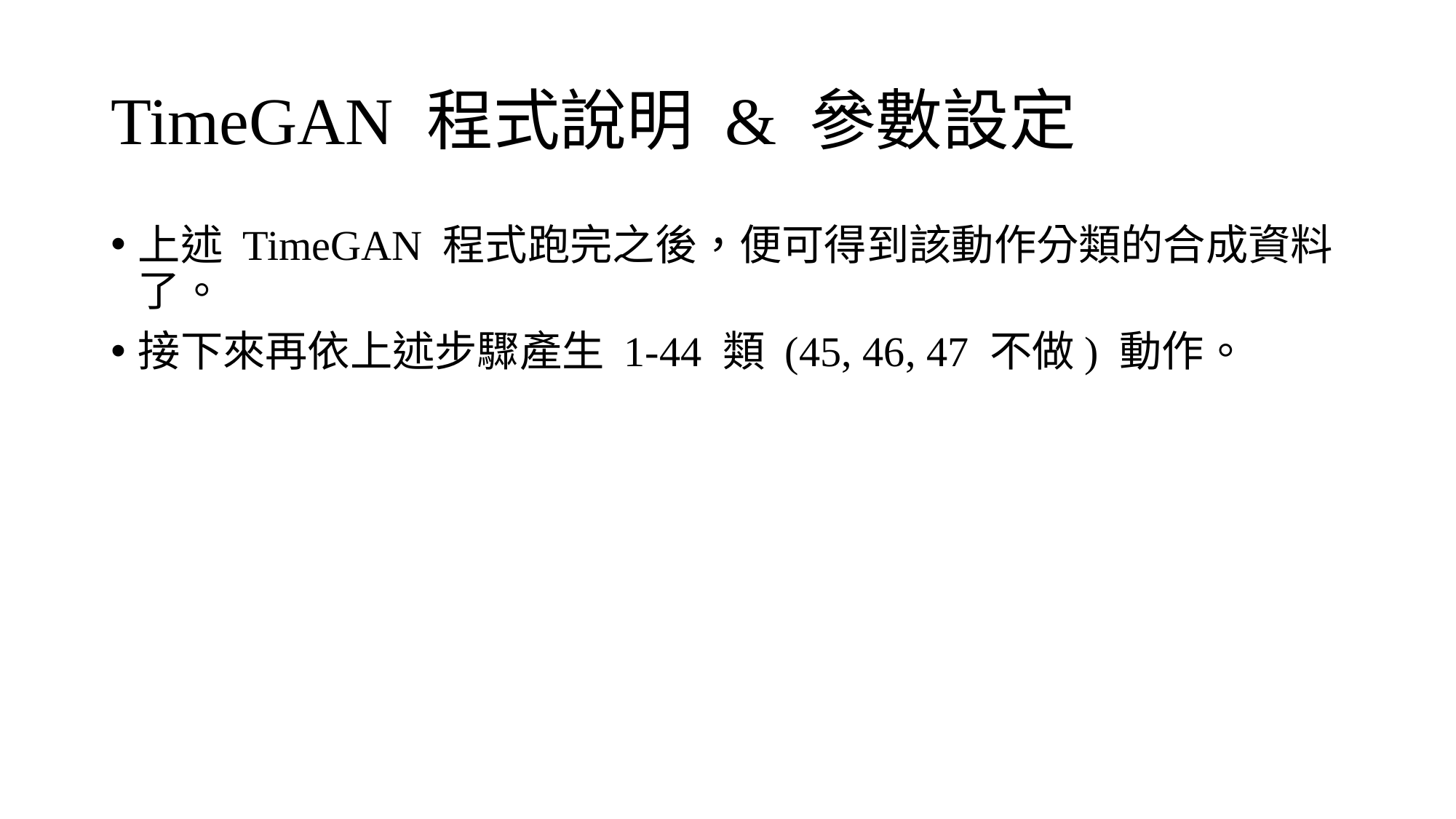

# TimeGAN 程式說明 & 參數設定
上述 TimeGAN 程式跑完之後，便可得到該動作分類的合成資料了。
接下來再依上述步驟產生 1-44 類 (45, 46, 47 不做) 動作。